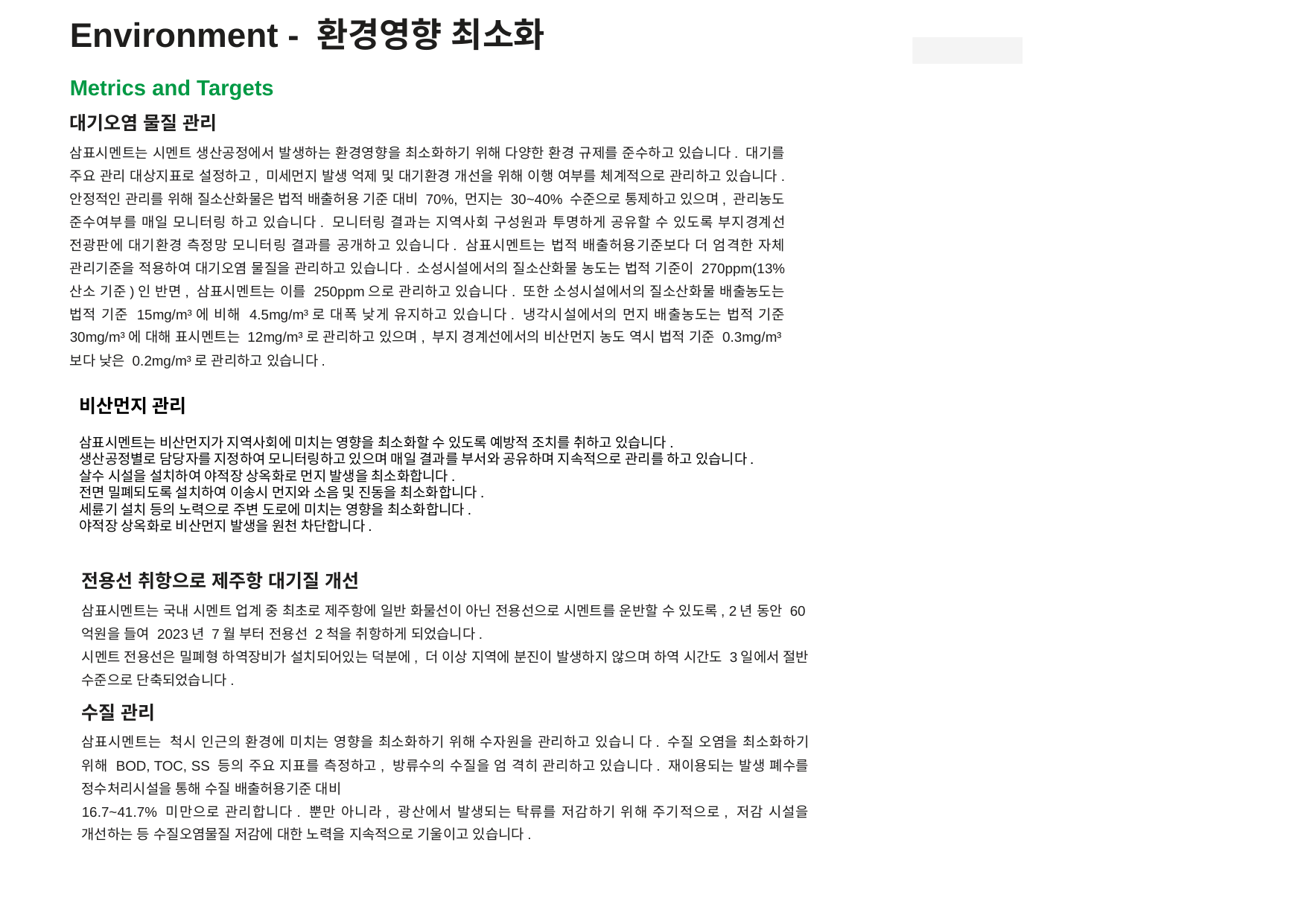

Environment - 환경영향 최소화
Metrics and Targets
대기오염 물질 관리
삼표시멘트는 시멘트 생산공정에서 발생하는 환경영향을 최소화하기 위해 다양한 환경 규제를 준수하고 있습니다. 대기를 주요 관리 대상지표로 설정하고, 미세먼지 발생 억제 및 대기환경 개선을 위해 이행 여부를 체계적으로 관리하고 있습니다. 안정적인 관리를 위해 질소산화물은 법적 배출허용 기준 대비 70%, 먼지는 30~40% 수준으로 통제하고 있으며, 관리농도 준수여부를 매일 모니터링 하고 있습니다. 모니터링 결과는 지역사회 구성원과 투명하게 공유할 수 있도록 부지경계선 전광판에 대기환경 측정망 모니터링 결과를 공개하고 있습니다. 삼표시멘트는 법적 배출허용기준보다 더 엄격한 자체 관리기준을 적용하여 대기오염 물질을 관리하고 있습니다. 소성시설에서의 질소산화물 농도는 법적 기준이 270ppm(13% 산소 기준)인 반면, 삼표시멘트는 이를 250ppm으로 관리하고 있습니다. 또한 소성시설에서의 질소산화물 배출농도는 법적 기준 15mg/m³에 비해 4.5mg/m³로 대폭 낮게 유지하고 있습니다. 냉각시설에서의 먼지 배출농도는 법적 기준 30mg/m³에 대해 표시멘트는 12mg/m³로 관리하고 있으며, 부지 경계선에서의 비산먼지 농도 역시 법적 기준 0.3mg/m³보다 낮은 0.2mg/m³로 관리하고 있습니다.
비산먼지 관리

삼표시멘트는 비산먼지가 지역사회에 미치는 영향을 최소화할 수 있도록 예방적 조치를 취하고 있습니다.
생산공정별로 담당자를 지정하여 모니터링하고 있으며 매일 결과를 부서와 공유하며 지속적으로 관리를 하고 있습니다.
살수 시설을 설치하여 야적장 상옥화로 먼지 발생을 최소화합니다.
전면 밀폐되도록 설치하여 이송시 먼지와 소음 및 진동을 최소화합니다.
세륜기 설치 등의 노력으로 주변 도로에 미치는 영향을 최소화합니다.
야적장 상옥화로 비산먼지 발생을 원천 차단합니다.
전용선 취항으로 제주항 대기질 개선
삼표시멘트는 국내 시멘트 업계 중 최초로 제주항에 일반 화물선이 아닌 전용선으로 시멘트를 운반할 수 있도록, 2년 동안 60억원을 들여 2023년 7월 부터 전용선 2척을 취항하게 되었습니다.
시멘트 전용선은 밀폐형 하역장비가 설치되어있는 덕분에, 더 이상 지역에 분진이 발생하지 않으며 하역 시간도 3일에서 절반 수준으로 단축되었습니다.
수질 관리
삼표시멘트는  척시 인근의 환경에 미치는 영향을 최소화하기 위해 수자원을 관리하고 있습니 다. 수질 오염을 최소화하기 위해 BOD, TOC, SS 등의 주요 지표를 측정하고, 방류수의 수질을 엄 격히 관리하고 있습니다. 재이용되는 발생 폐수를 정수처리시설을 통해 수질 배출허용기준 대비
16.7~41.7% 미만으로 관리합니다. 뿐만 아니라, 광산에서 발생되는 탁류를 저감하기 위해 주기적으로, 저감 시설을 개선하는 등 수질오염물질 저감에 대한 노력을 지속적으로 기울이고 있습니다.